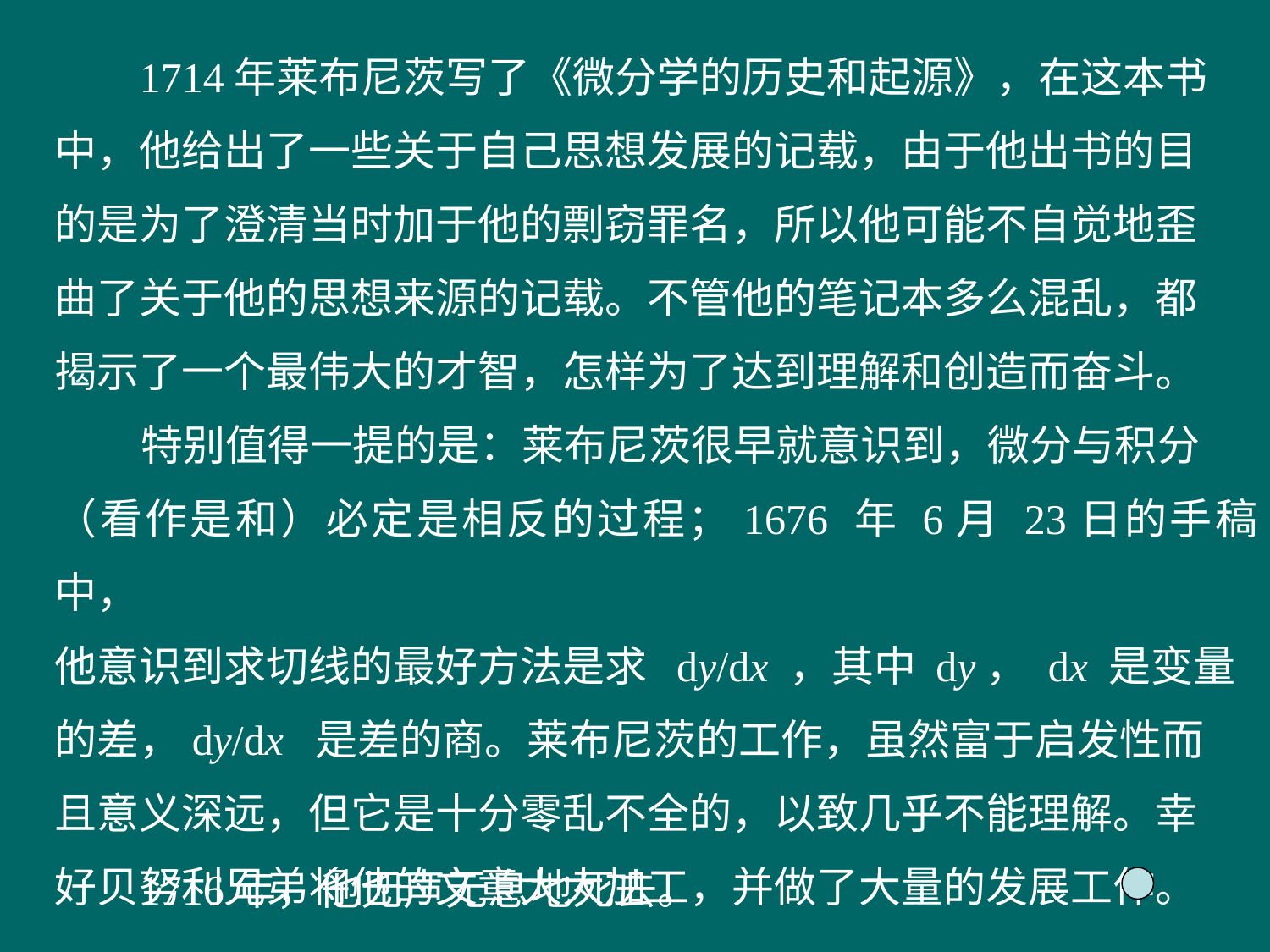

1714年莱布尼茨写了《微分学的历史和起源》，在这本书
中，他给出了一些关于自己思想发展的记载，由于他出书的目
的是为了澄清当时加于他的剽窃罪名，所以他可能不自觉地歪
曲了关于他的思想来源的记载。不管他的笔记本多么混乱，都
揭示了一个最伟大的才智，怎样为了达到理解和创造而奋斗。
        特别值得一提的是：莱布尼茨很早就意识到，微分与积分
（看作是和）必定是相反的过程；1676 年 6月 23日的手稿中，
他意识到求切线的最好方法是求  dy/dx ，其中 dy， dx 是变量
的差，dy/dx  是差的商。莱布尼茨的工作，虽然富于启发性而
且意义深远，但它是十分零乱不全的，以致几乎不能理解。幸
好贝努利兄弟将他的文章大大加工，并做了大量的发展工作。
1716年，他无声无息地死去。